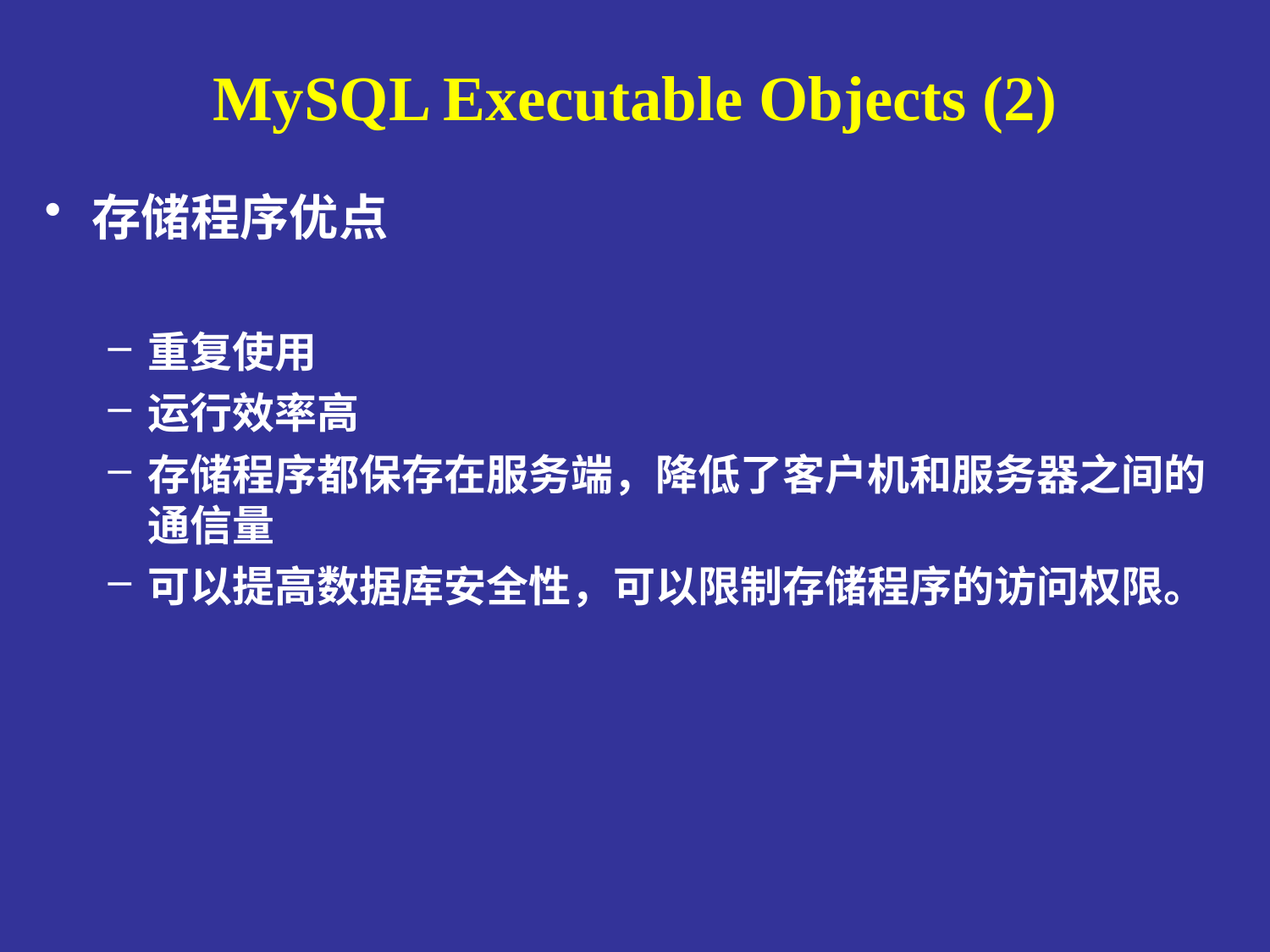

# MySQL Executable Objects (2)
存储程序优点

重复使用
运行效率高
存储程序都保存在服务端，降低了客户机和服务器之间的通信量
可以提高数据库安全性，可以限制存储程序的访问权限。